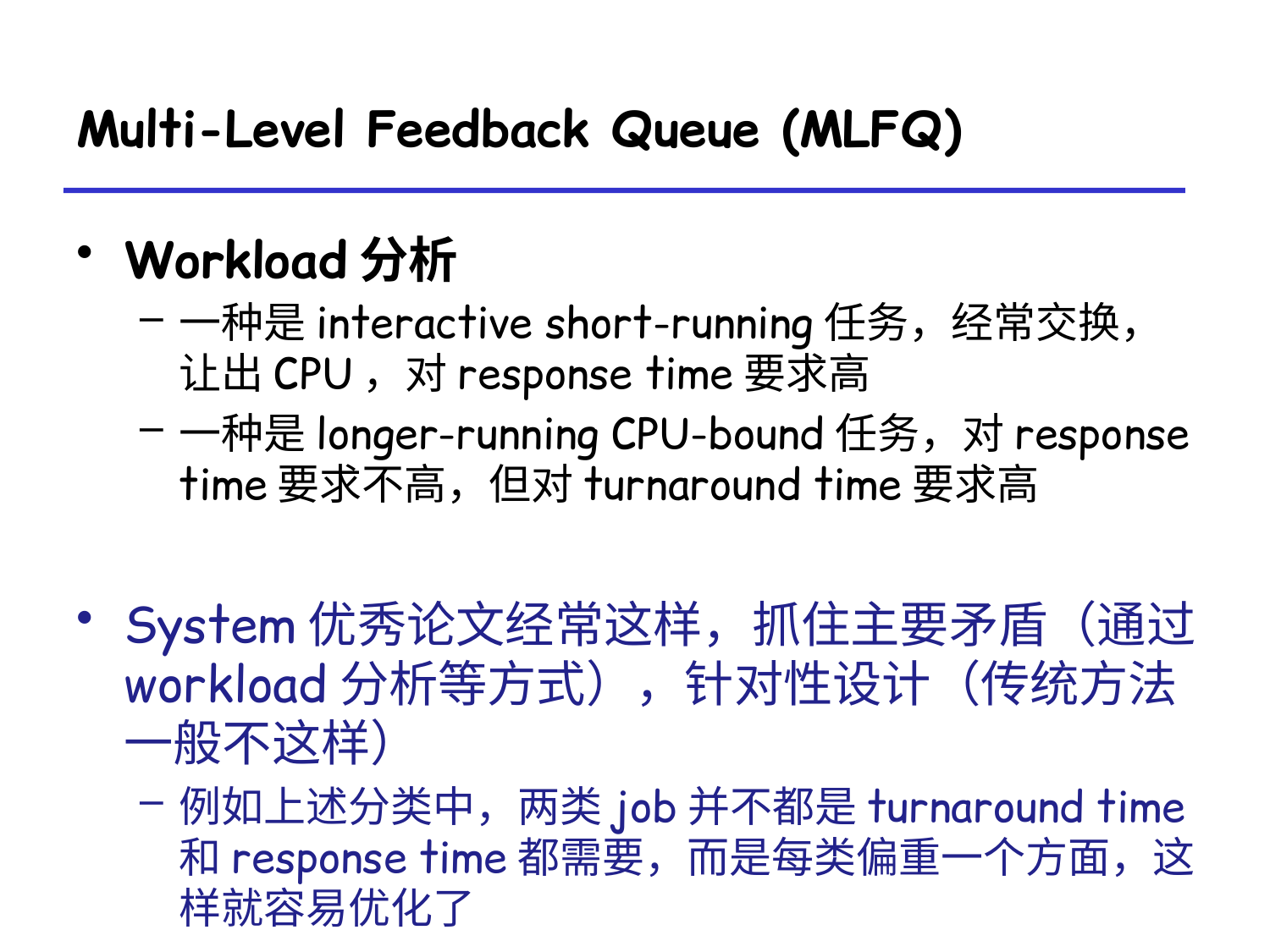

# Multi-Level Feedback Queue (MLFQ)
Workload分析
一种是interactive short-running任务，经常交换，让出CPU，对response time要求高
一种是longer-running CPU-bound任务，对response time要求不高，但对turnaround time要求高

System优秀论文经常这样，抓住主要矛盾（通过workload分析等方式），针对性设计（传统方法一般不这样）
例如上述分类中，两类job并不都是turnaround time和response time都需要，而是每类偏重一个方面，这样就容易优化了

26